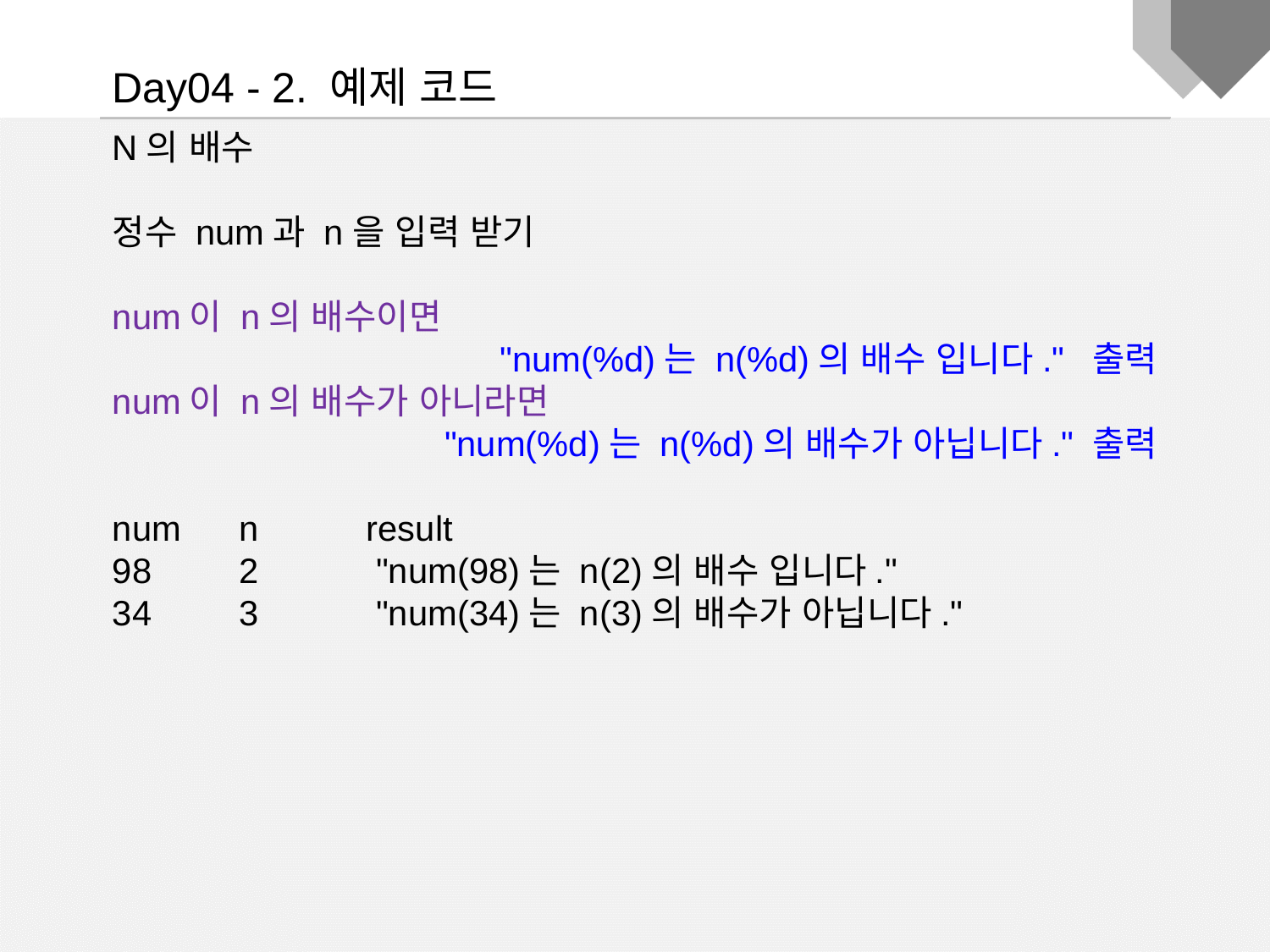

Day04 - 2. 예제 코드
N의 배수

정수 num과 n을 입력 받기

num이 n의 배수이면
"num(%d)는 n(%d)의 배수 입니다."  출력
num이 n의 배수가 아니라면
 "num(%d)는 n(%d)의 배수가 아닙니다." 출력

num	n	result
98	2	 "num(98)는 n(2)의 배수 입니다."
34	3	 "num(34)는 n(3)의 배수가 아닙니다."